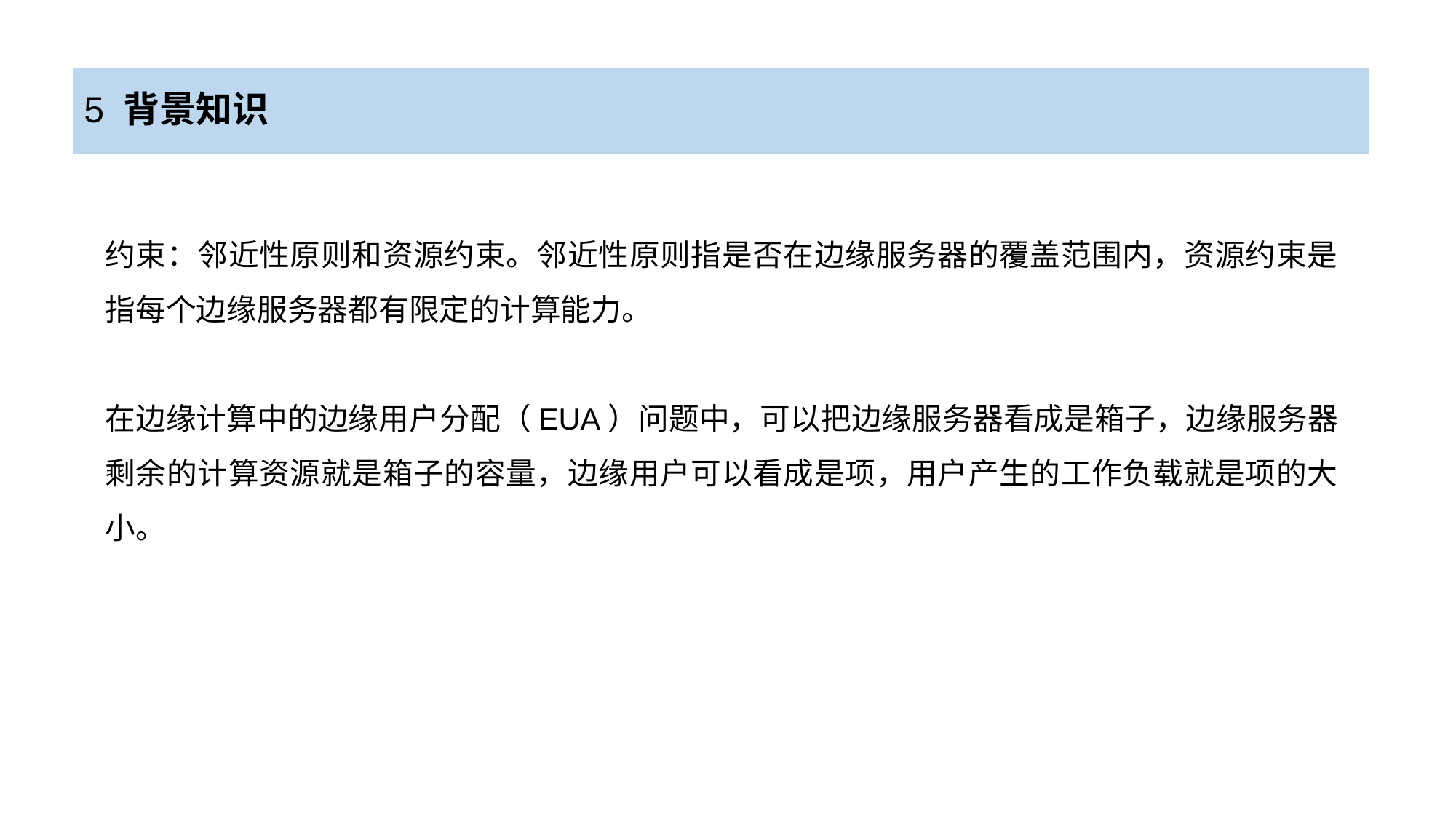

# 5 背景知识
约束：邻近性原则和资源约束。邻近性原则指是否在边缘服务器的覆盖范围内，资源约束是指每个边缘服务器都有限定的计算能力。

在边缘计算中的边缘用户分配（EUA）问题中，可以把边缘服务器看成是箱子，边缘服务器剩余的计算资源就是箱子的容量，边缘用户可以看成是项，用户产生的工作负载就是项的大小。